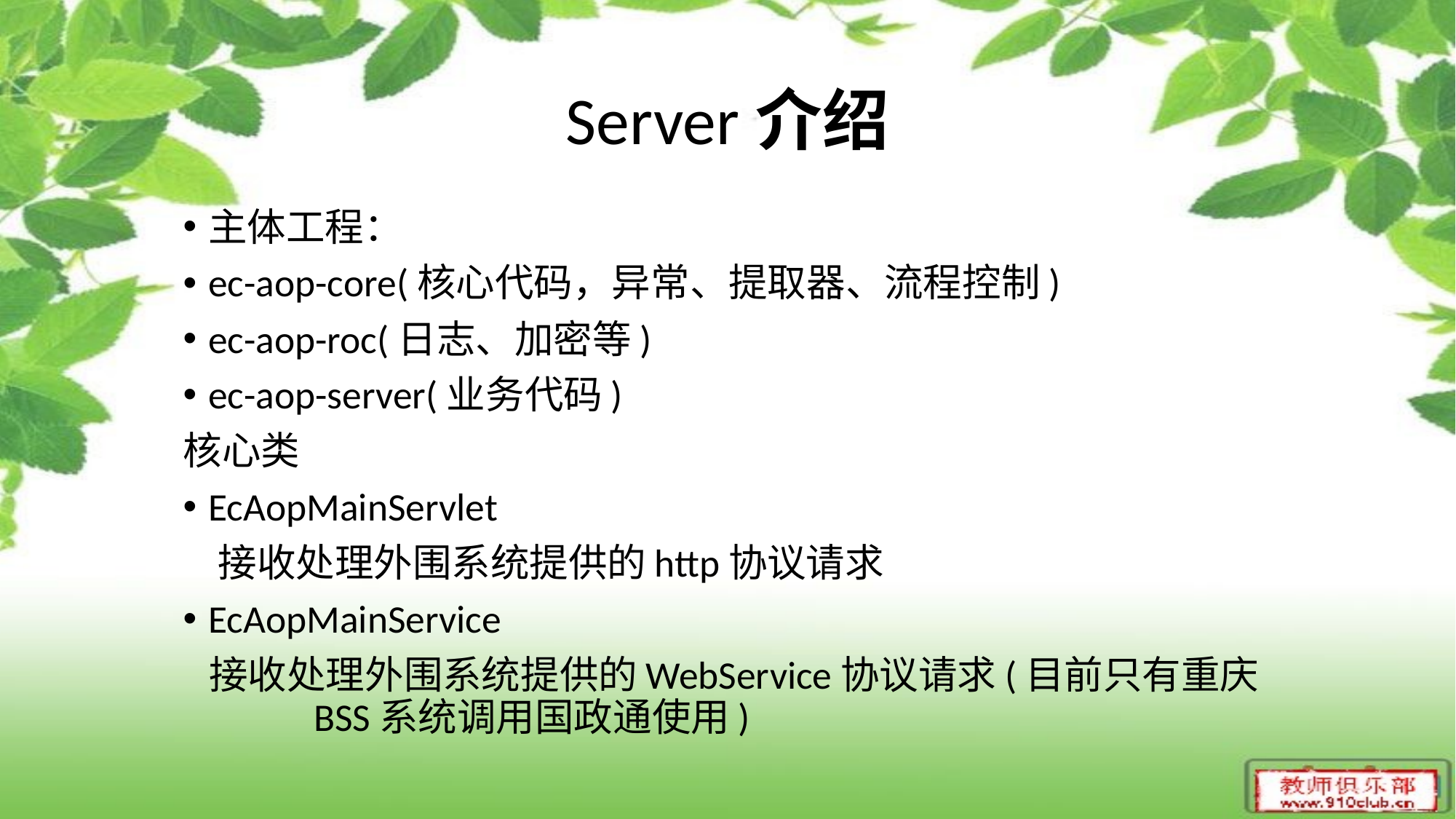

# Server介绍
主体工程：
ec-aop-core(核心代码，异常、提取器、流程控制)
ec-aop-roc(日志、加密等)
ec-aop-server(业务代码)
核心类
EcAopMainServlet
   接收处理外围系统提供的http协议请求
EcAopMainService
  接收处理外围系统提供的WebService协议请求(目前只有重庆                       BSS系统调用国政通使用)